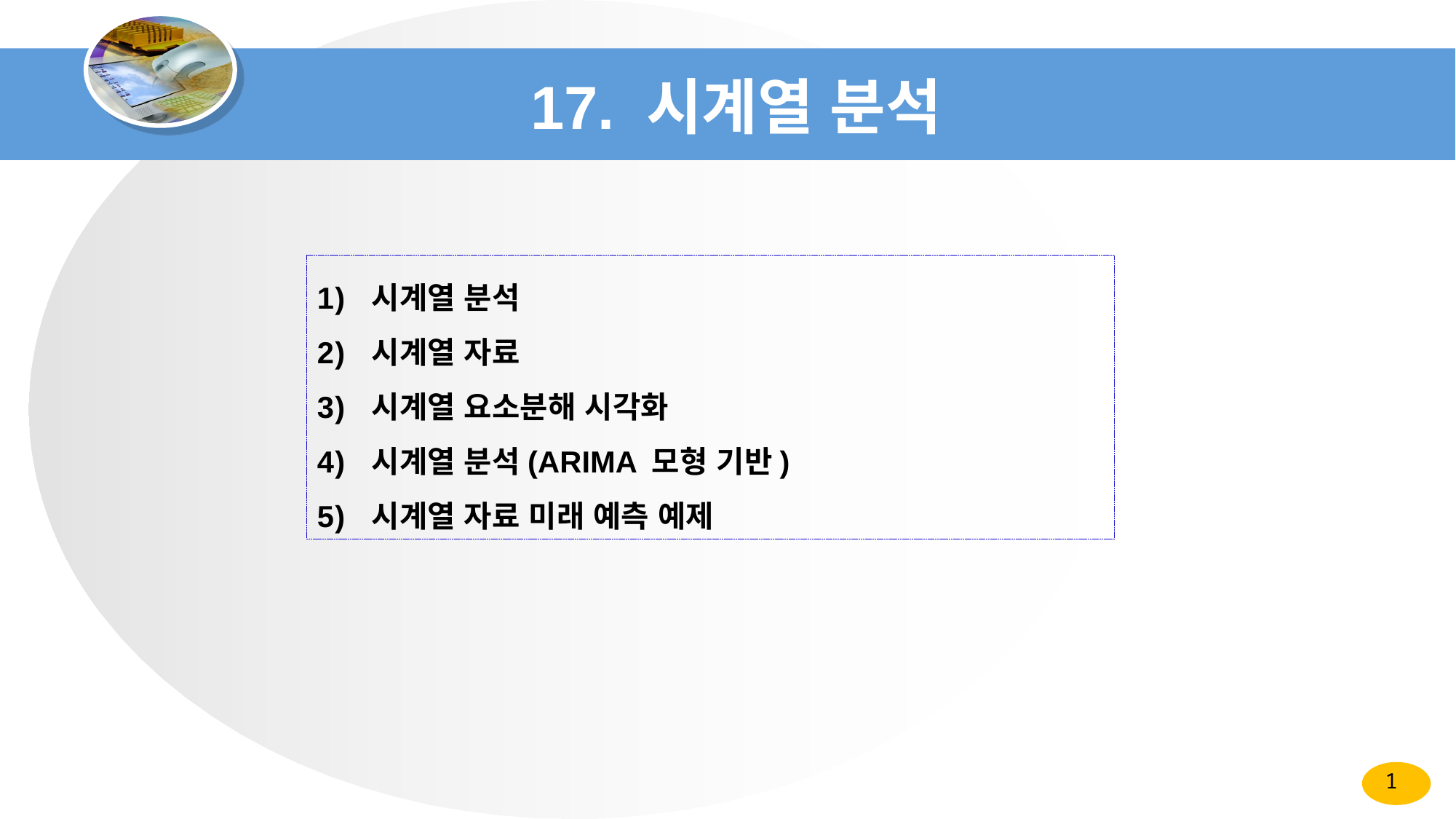

# 17. 시계열 분석
시계열 분석
시계열 자료
시계열 요소분해 시각화
시계열 분석(ARIMA 모형 기반)
시계열 자료 미래 예측 예제
1